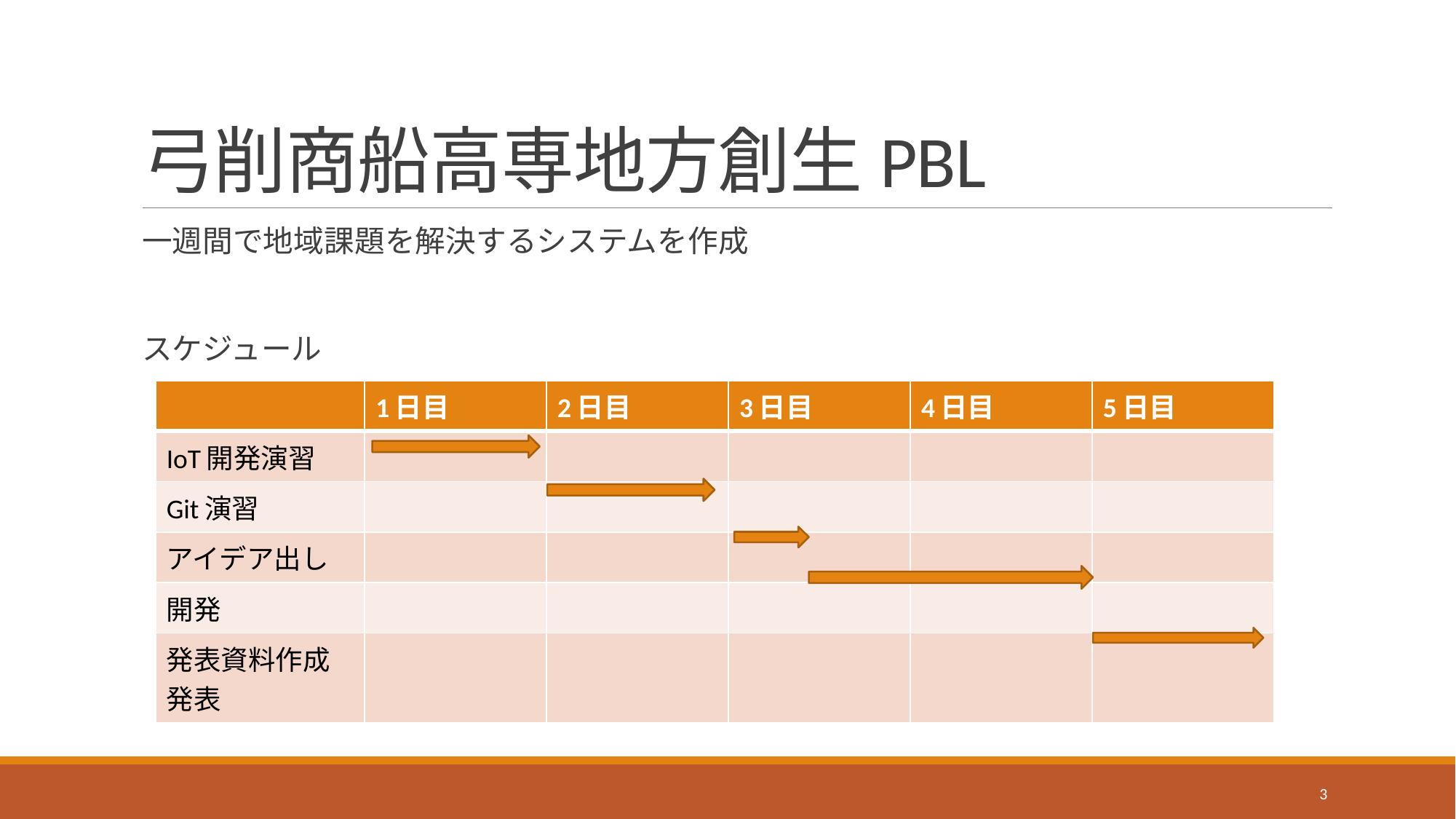

# 弓削商船高専地方創生PBL
一週間で地域課題を解決するシステムを作成

スケジュール
|  | 1日目 | 2日目 | 3日目 | 4日目 | 5日目 |
| --- | --- | --- | --- | --- | --- |
| IoT開発演習 |  |  |  |  |  |
| Git演習 |  |  |  |  |  |
| アイデア出し |  |  |  |  |  |
| 開発 |  |  |  |  |  |
| 発表資料作成発表 |  |  |  |  |  |

3